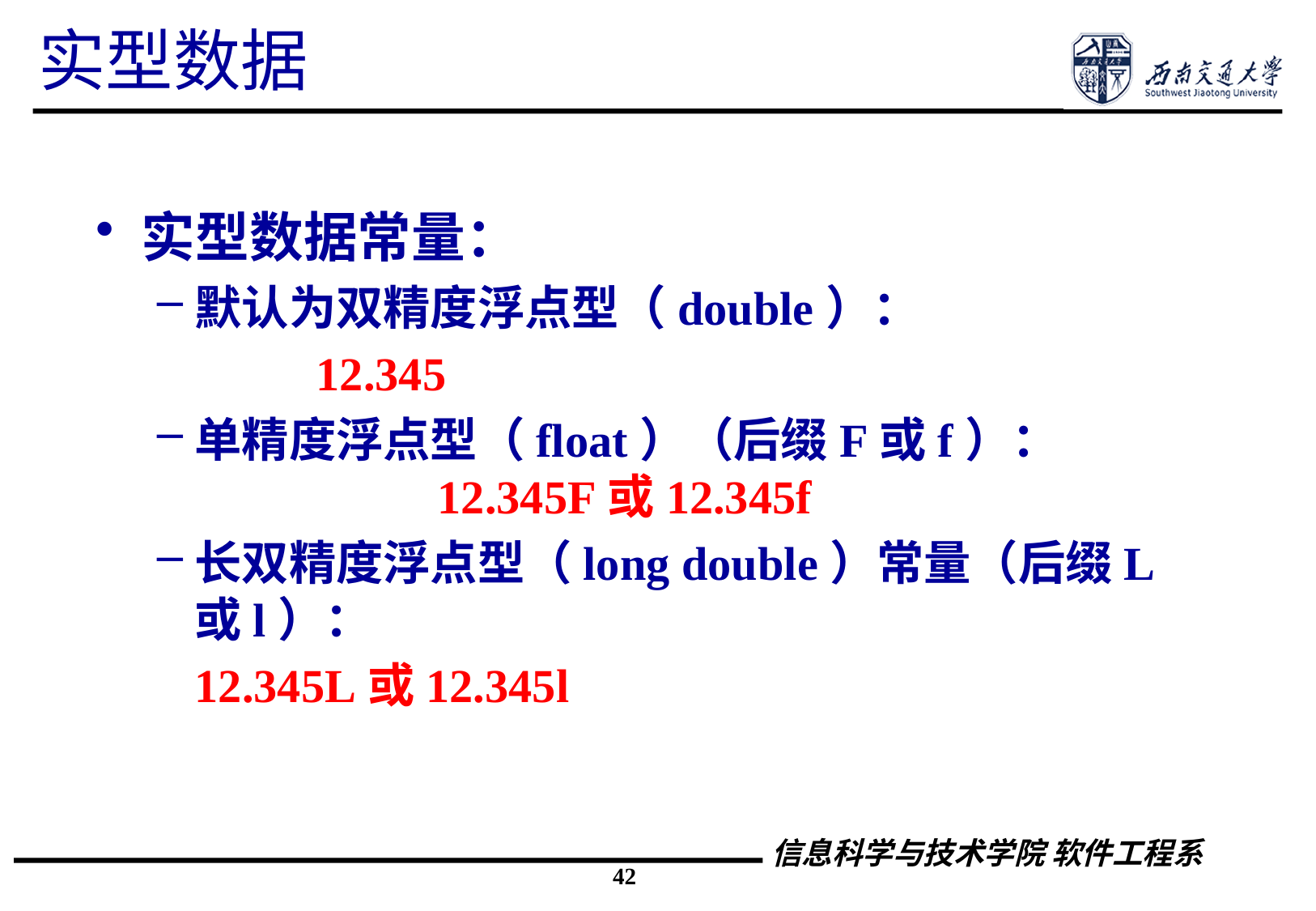

# 实型数据
实型数据常量：
默认为双精度浮点型（double）：
		12.345
单精度浮点型（float）（后缀F或f）：			12.345F或12.345f
长双精度浮点型（long double）常量（后缀L或l）：
	12.345L或12.345l
42